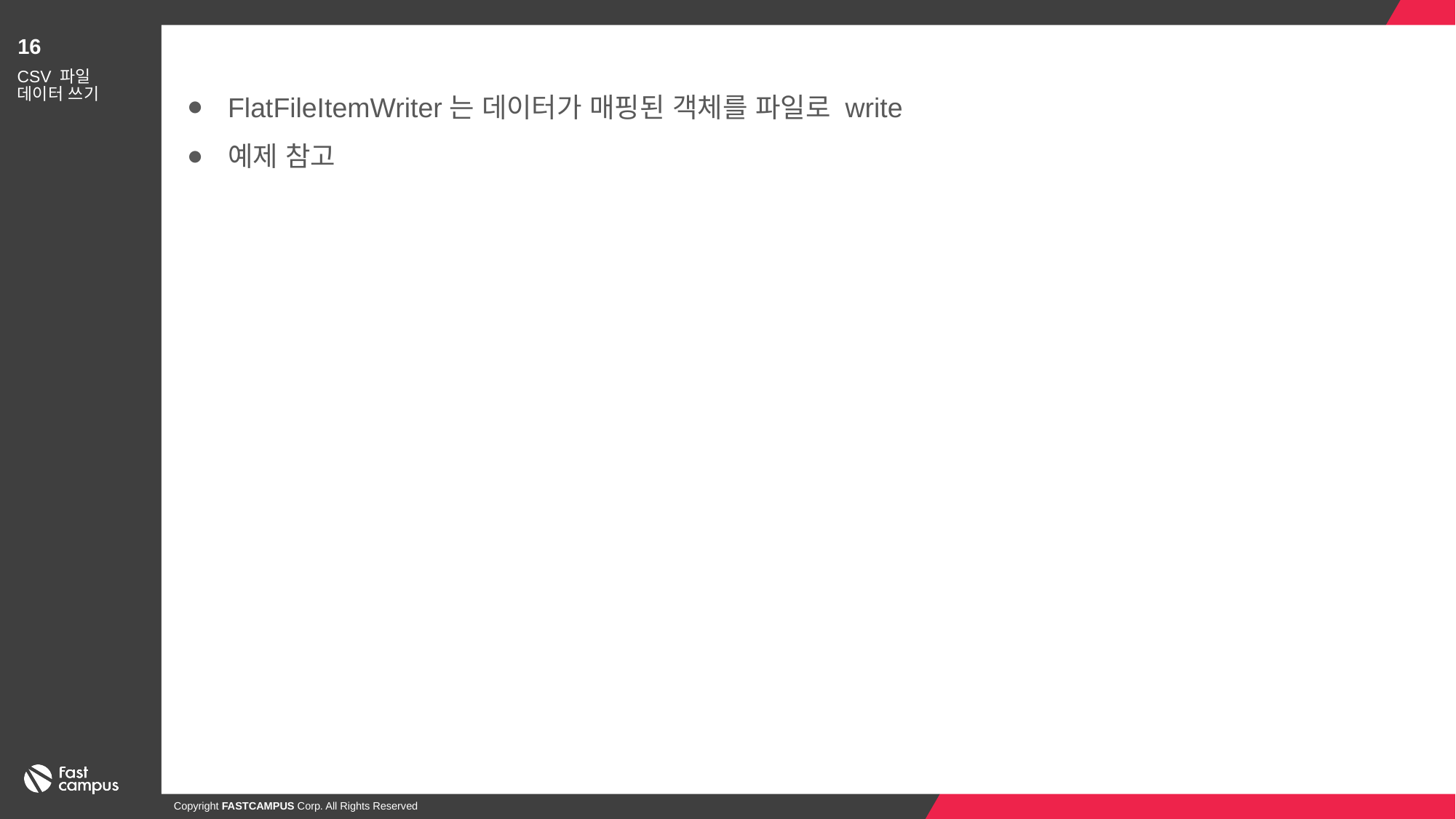

16
FlatFileItemWriter는 데이터가 매핑된 객체를 파일로 write
예제 참고
CSV 파일 데이터 쓰기